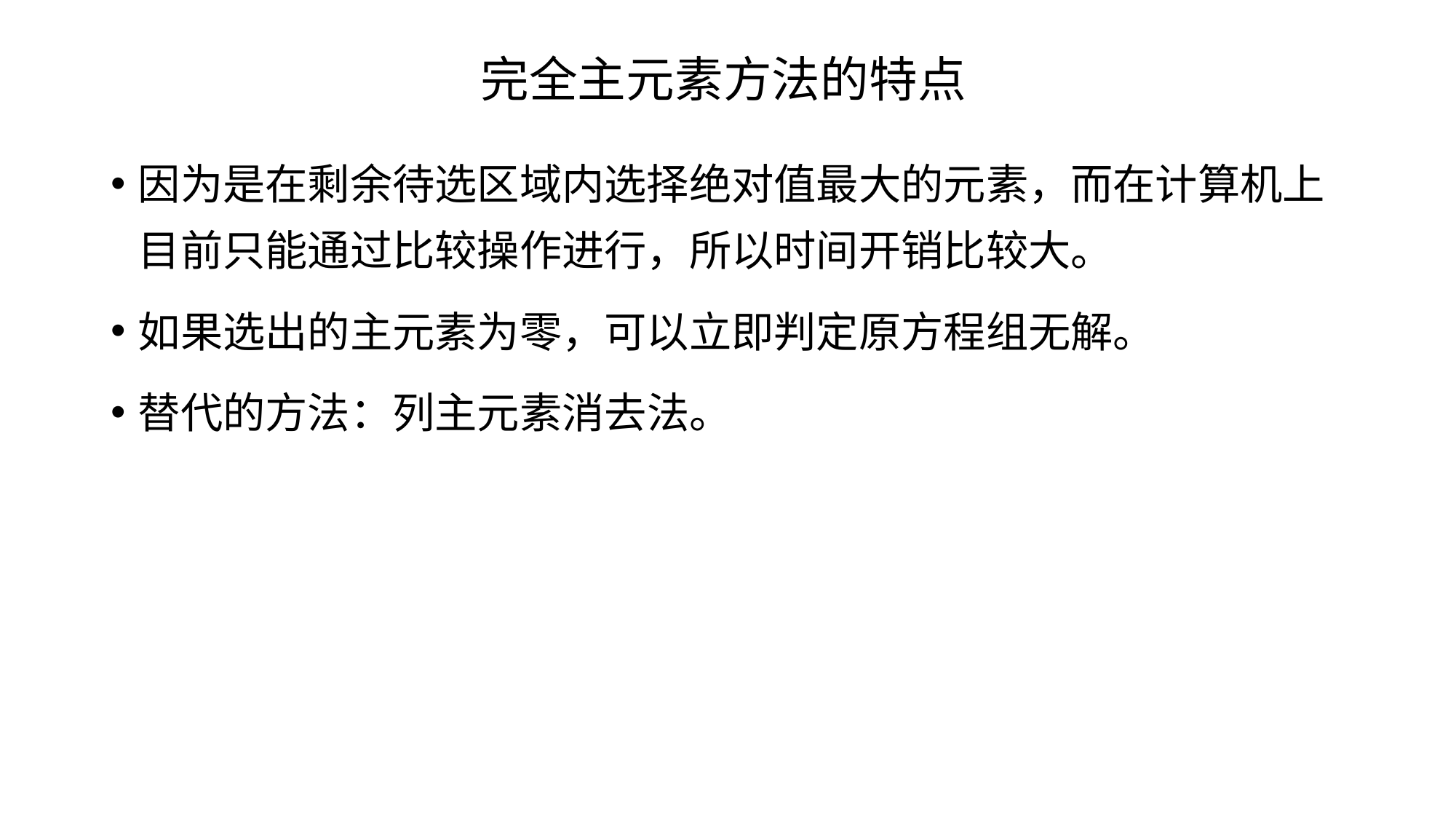

# 完全主元素方法的特点
因为是在剩余待选区域内选择绝对值最大的元素，而在计算机上目前只能通过比较操作进行，所以时间开销比较大。
如果选出的主元素为零，可以立即判定原方程组无解。
替代的方法：列主元素消去法。